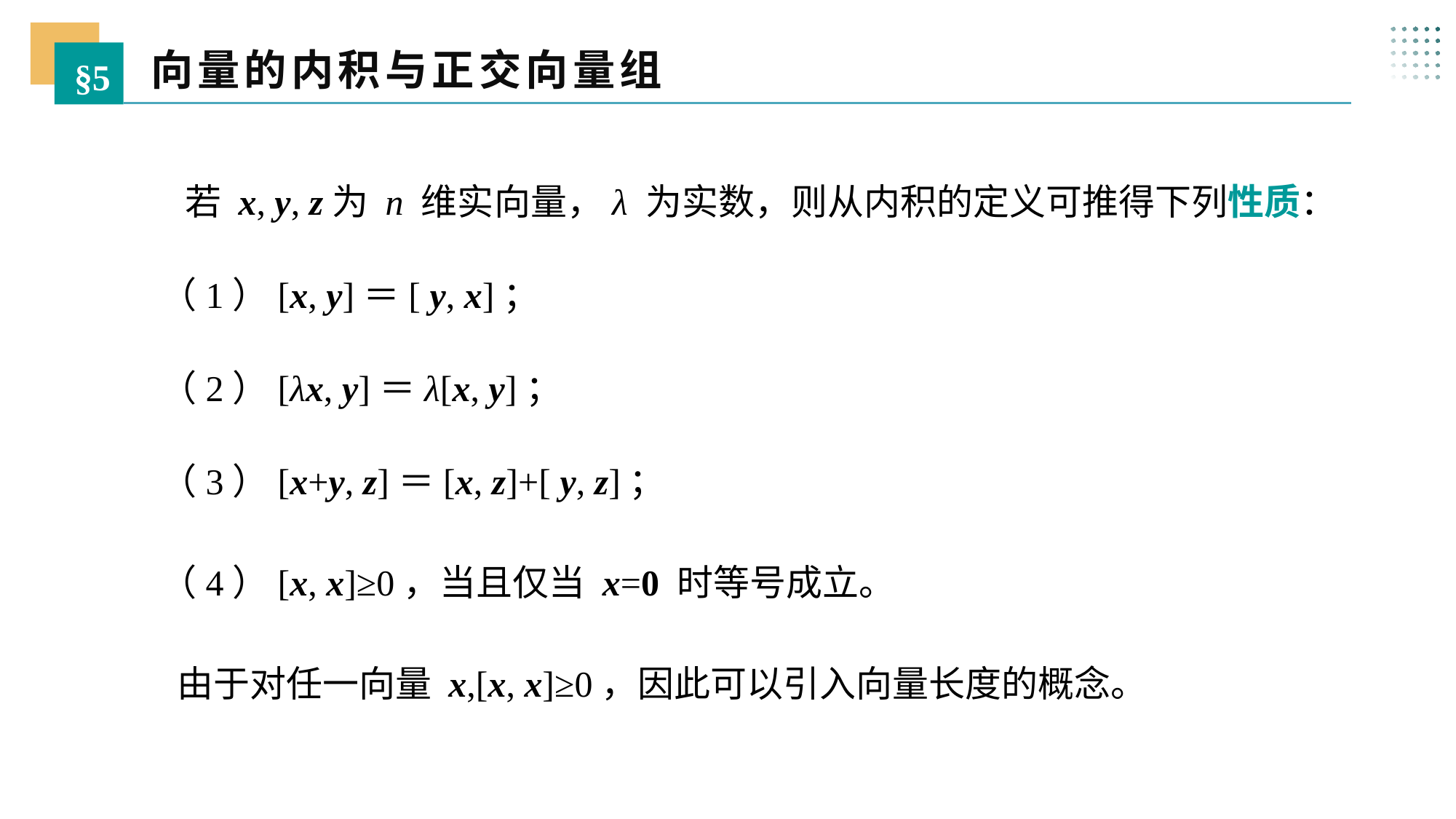

向量的内积与正交向量组
§5
        若 x, y, z为 n 维实向量，λ 为实数，则从内积的定义可推得下列性质：
     （1）[x, y]＝[ y, x]；
     （2）[λx, y]＝λ[x, y]；
     （3）[x+y, z]＝[x, z]+[ y, z]；
     （4）[x, x]≥0，当且仅当 x=0 时等号成立。
       由于对任一向量 x,[x, x]≥0，因此可以引入向量长度的概念。